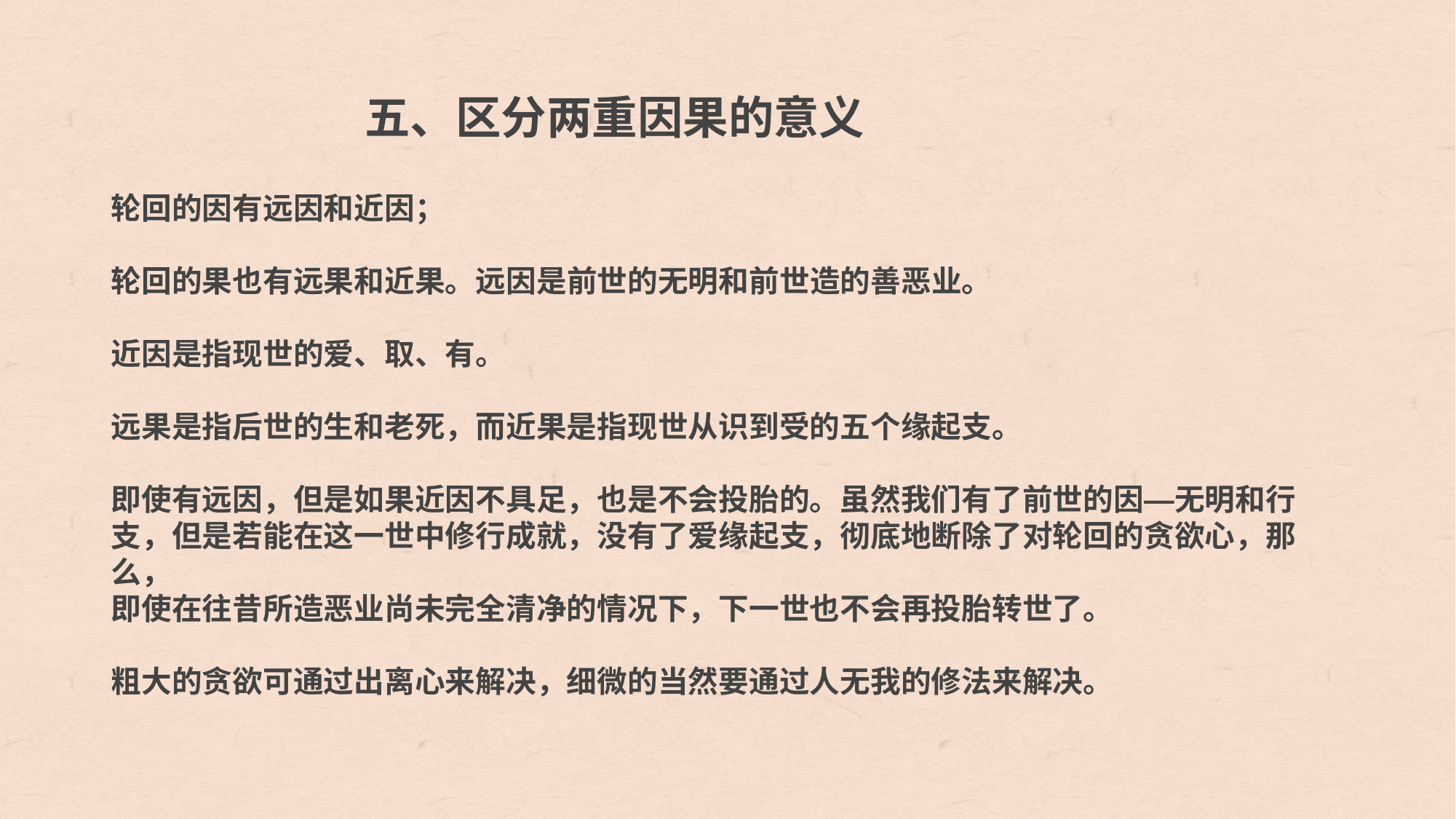

五、区分两重因果的意义
轮回的因有远因和近因；

轮回的果也有远果和近果。远因是前世的无明和前世造的善恶业。

近因是指现世的爱、取、有。

远果是指后世的生和老死，而近果是指现世从识到受的五个缘起支。

即使有远因，但是如果近因不具足，也是不会投胎的。虽然我们有了前世的因—无明和行支，但是若能在这一世中修行成就，没有了爱缘起支，彻底地断除了对轮回的贪欲心，那么，
即使在往昔所造恶业尚未完全清净的情况下，下一世也不会再投胎转世了。

粗大的贪欲可通过出离心来解决，细微的当然要通过人无我的修法来解决。